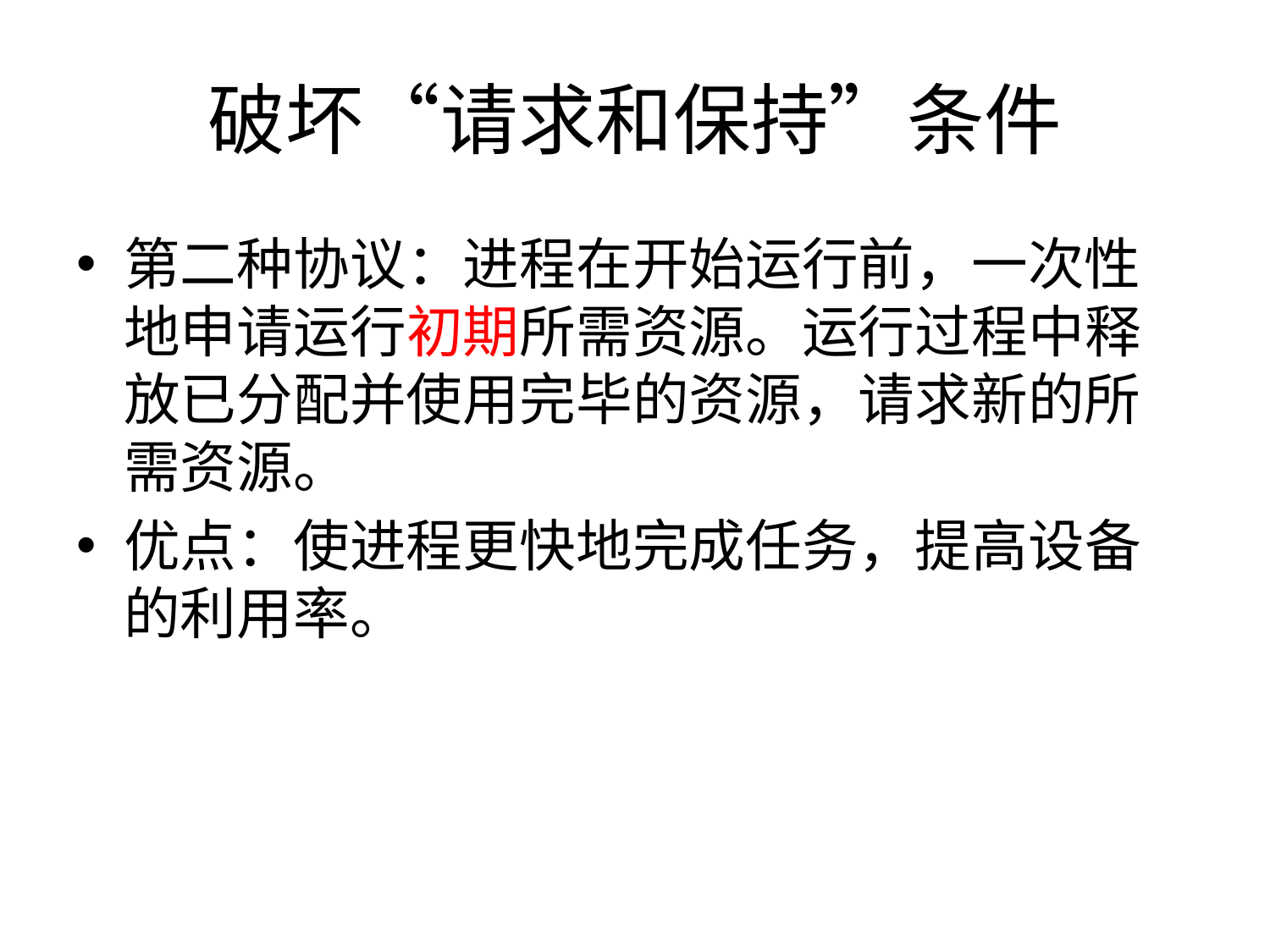

# 破坏“请求和保持”条件
第二种协议：进程在开始运行前，一次性地申请运行初期所需资源。运行过程中释放已分配并使用完毕的资源，请求新的所需资源。
优点：使进程更快地完成任务，提高设备的利用率。